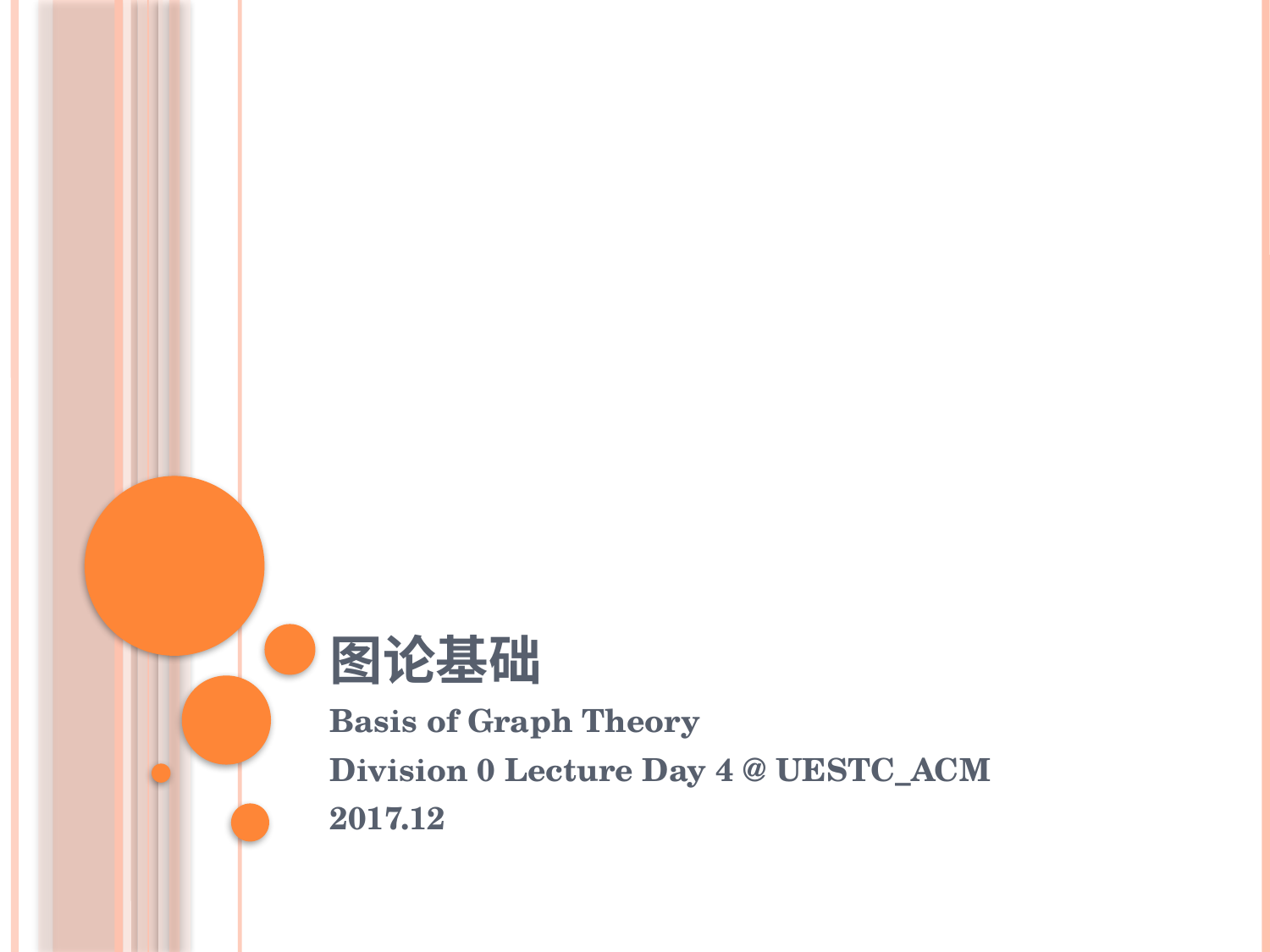

# 图论基础
Basis of Graph Theory
Division 0 Lecture Day 4 @ UESTC_ACM
2017.12